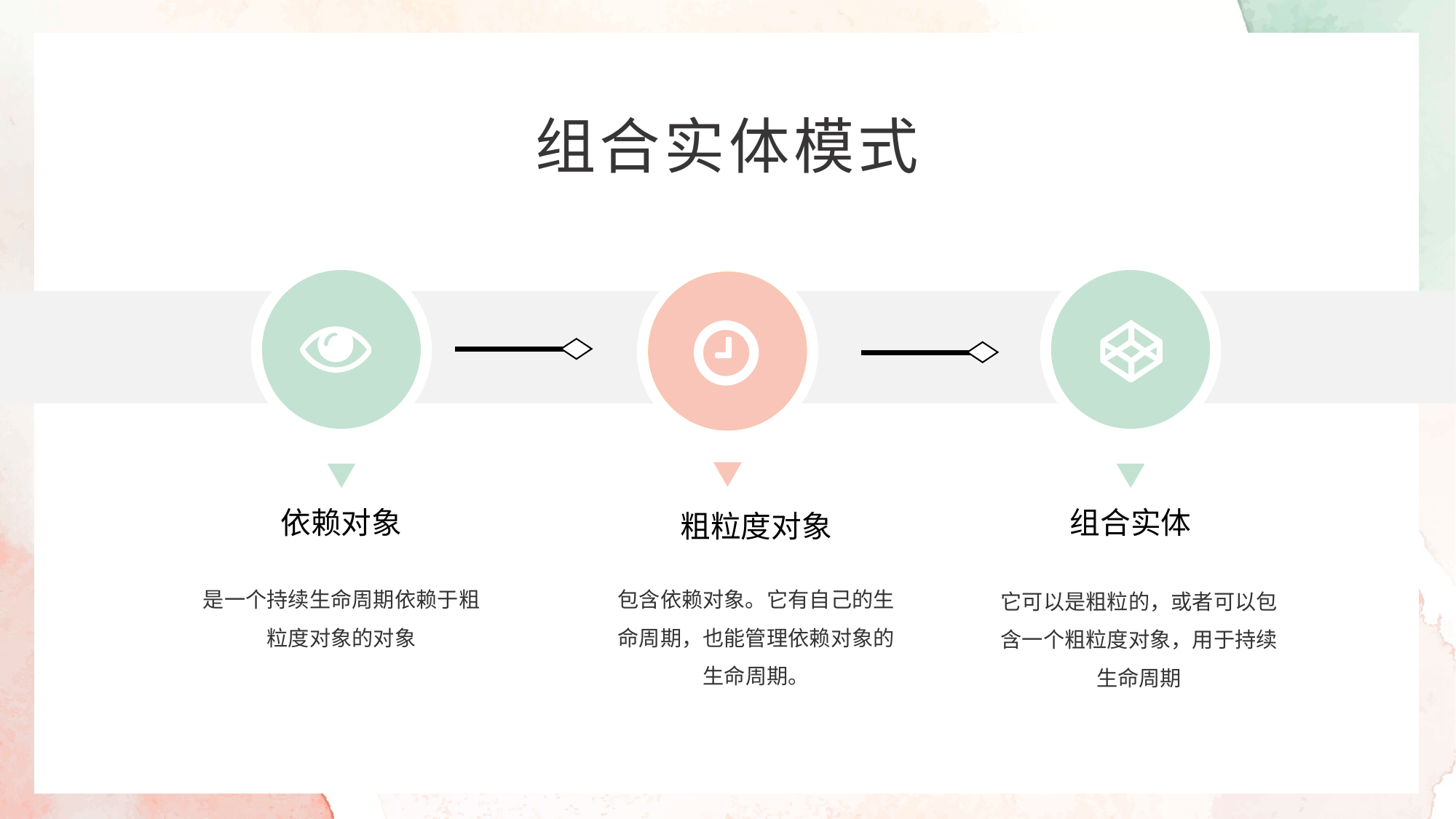

组合实体模式

依赖对象
是一个持续生命周期依赖于粗粒度对象的对象
组合实体
它可以是粗粒的，或者可以包含一个粗粒度对象，用于持续生命周期
粗粒度对象
包含依赖对象。它有自己的生命周期，也能管理依赖对象的生命周期。